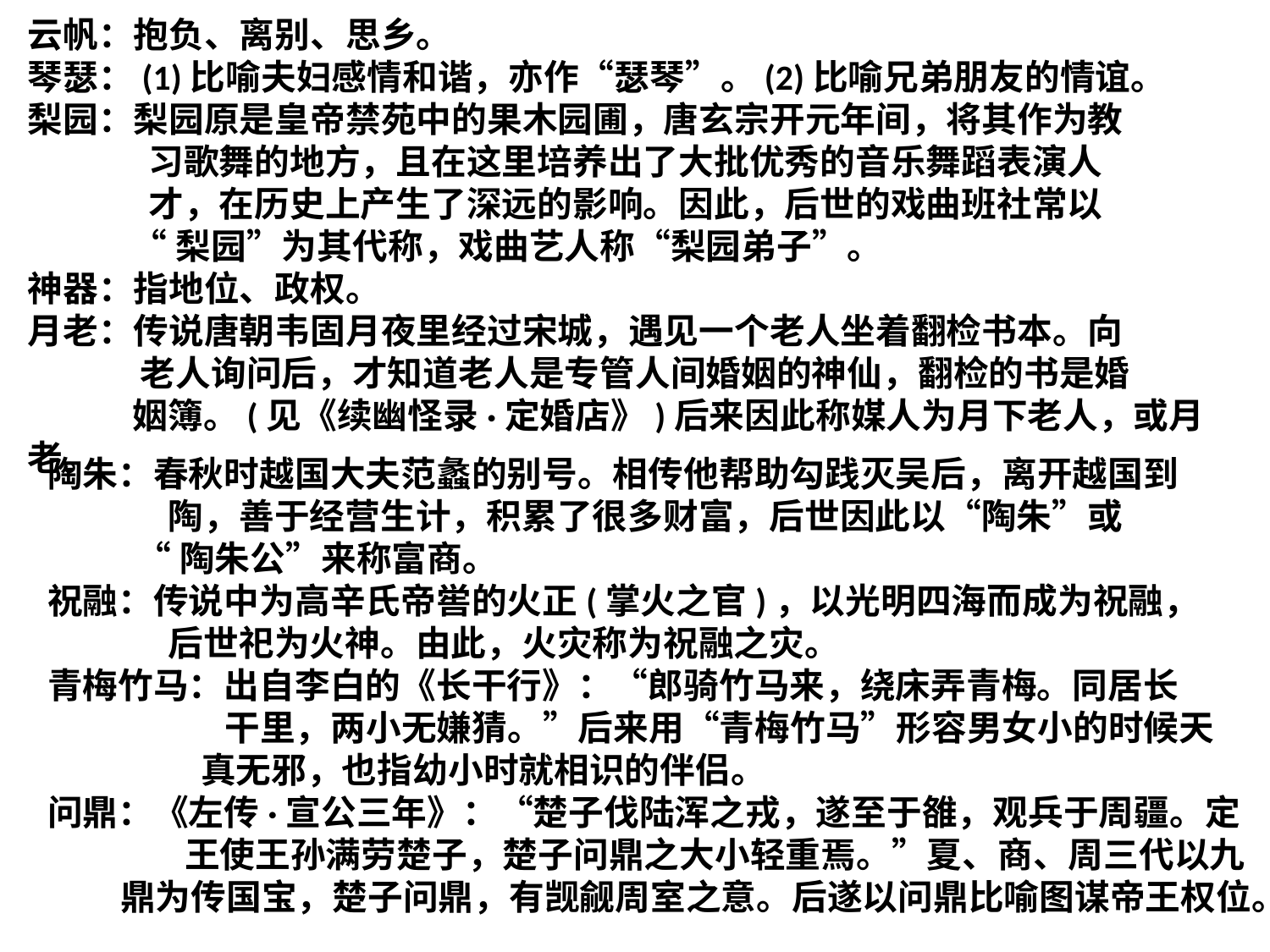

云帆：抱负、离别、思乡。
琴瑟：(1)比喻夫妇感情和谐，亦作“瑟琴”。(2)比喻兄弟朋友的情谊。
梨园：梨园原是皇帝禁苑中的果木园圃，唐玄宗开元年间，将其作为教
              习歌舞的地方，且在这里培养出了大批优秀的音乐舞蹈表演人
              才，在历史上产生了深远的影响。因此，后世的戏曲班社常以
             “梨园”为其代称，戏曲艺人称“梨园弟子”。
神器：指地位、政权。
月老：传说唐朝韦固月夜里经过宋城，遇见一个老人坐着翻检书本。向
             老人询问后，才知道老人是专管人间婚姻的神仙，翻检的书是婚
            姻簿。(见《续幽怪录·定婚店》)后来因此称媒人为月下老人，或月老。
陶朱：春秋时越国大夫范蠡的别号。相传他帮助勾践灭吴后，离开越国到
              陶，善于经营生计，积累了很多财富，后世因此以“陶朱”或
           “陶朱公”来称富商。
祝融：传说中为高辛氏帝喾的火正(掌火之官)，以光明四海而成为祝融，
              后世祀为火神。由此，火灾称为祝融之灾。
青梅竹马：出自李白的《长干行》：“郎骑竹马来，绕床弄青梅。同居长
                     干里，两小无嫌猜。”后来用“青梅竹马”形容男女小的时候天
                  真无邪，也指幼小时就相识的伴侣。
问鼎：《左传·宣公三年》：“楚子伐陆浑之戎，遂至于雒，观兵于周疆。定
                王使王孙满劳楚子，楚子问鼎之大小轻重焉。”夏、商、周三代以九
        鼎为传国宝，楚子问鼎，有觊觎周室之意。后遂以问鼎比喻图谋帝王权位。